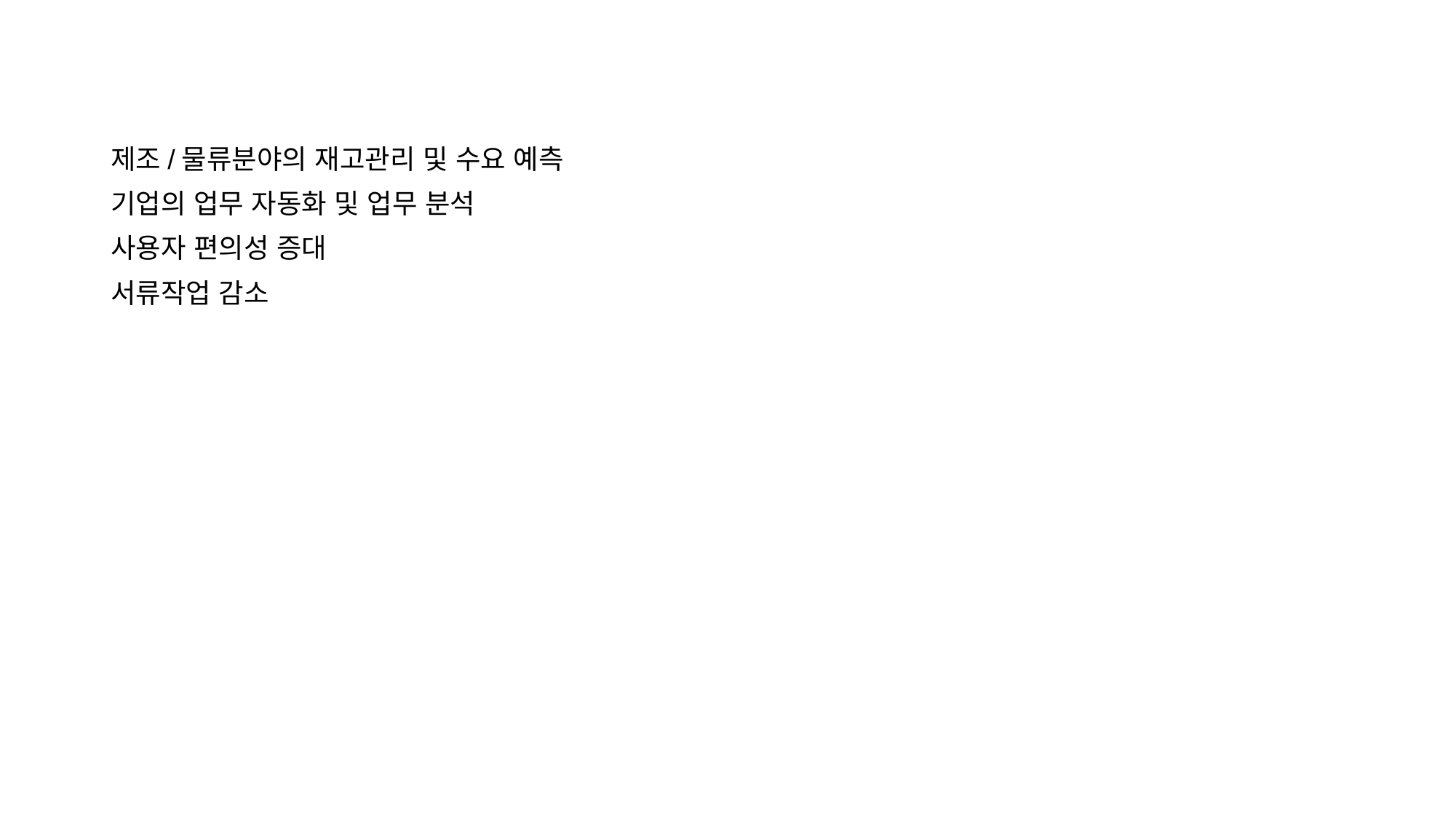

제조/물류분야의 재고관리 및 수요 예측
기업의 업무 자동화 및 업무 분석
사용자 편의성 증대
서류작업 감소